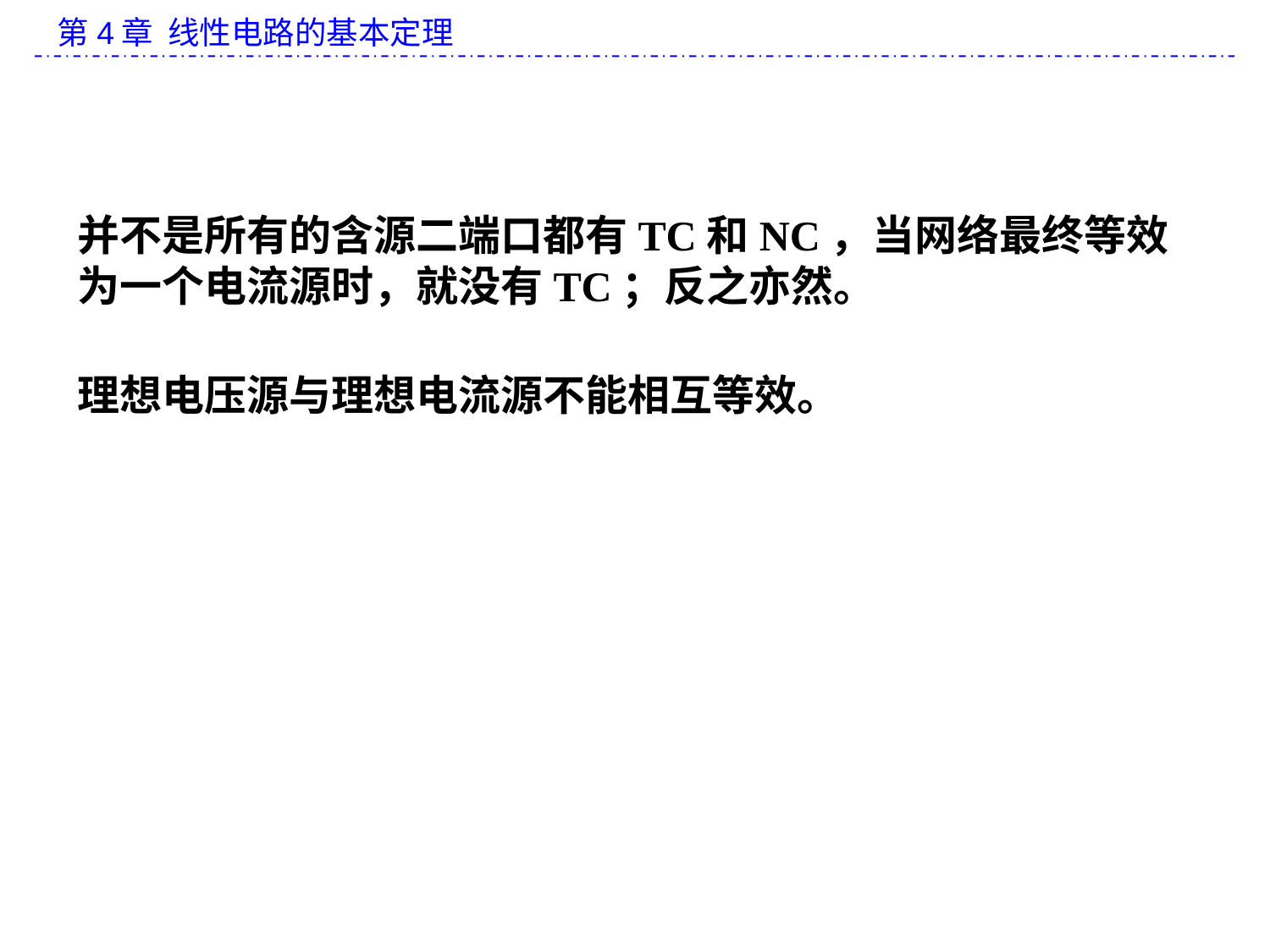

并不是所有的含源二端口都有TC和NC，当网络最终等效为一个电流源时，就没有TC；反之亦然。
理想电压源与理想电流源不能相互等效。